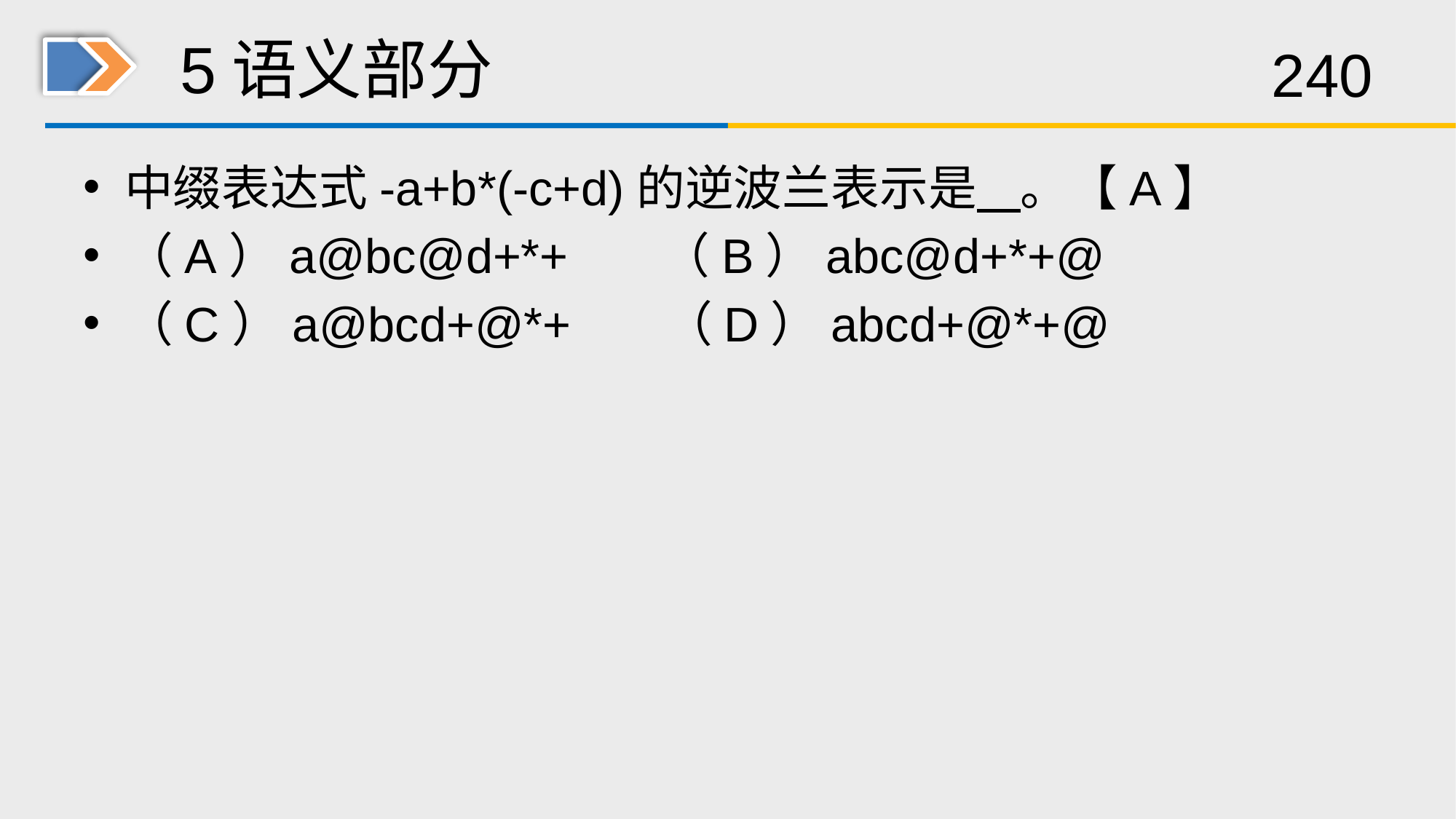

# 5语义部分
240
中缀表达式-a+b*(-c+d)的逆波兰表示是    。【A】
（A）a@bc@d+*+      （B）abc@d+*+@
（C）a@bcd+@*+      （D）abcd+@*+@